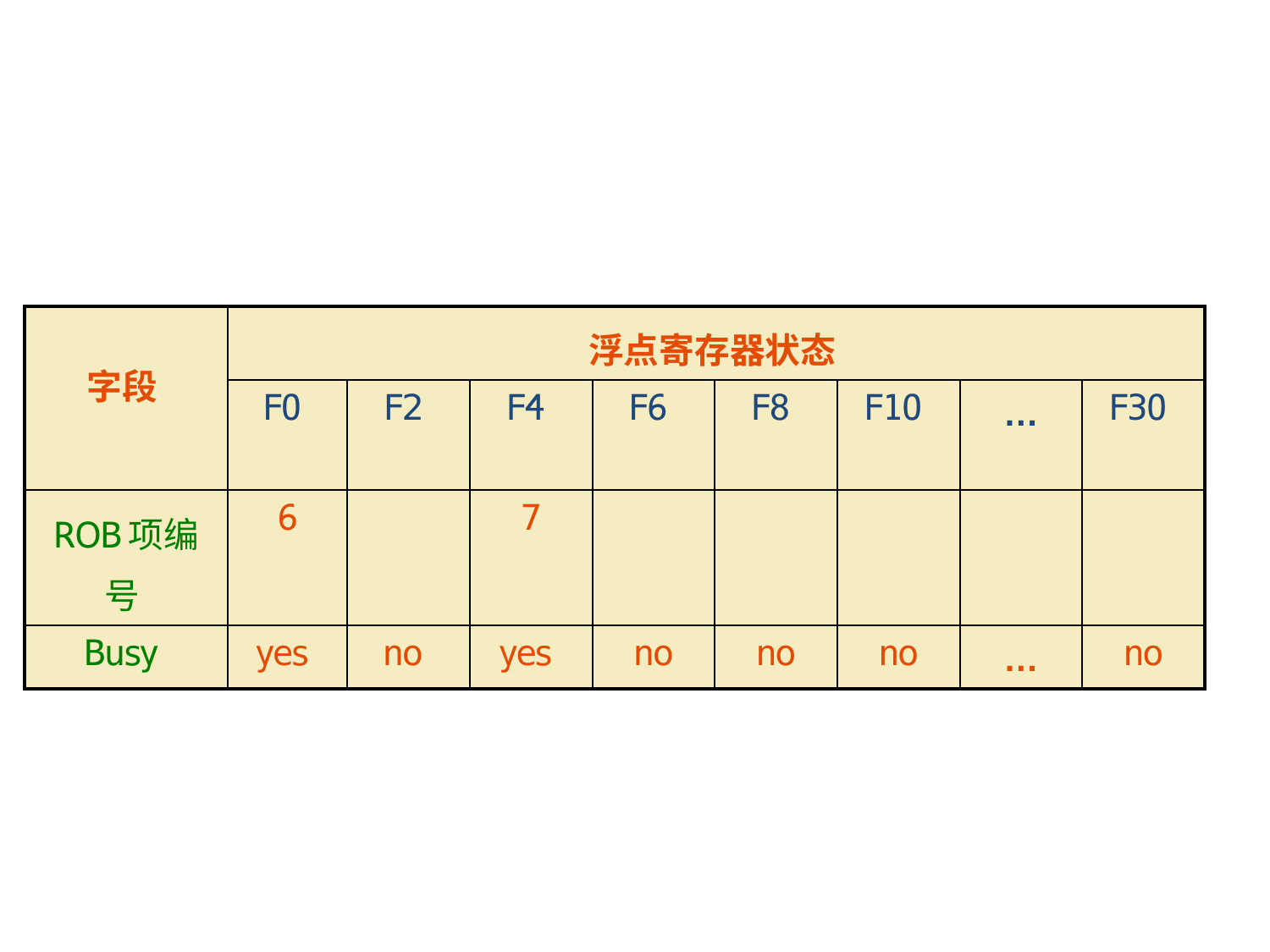

| 字段 | 浮点寄存器状态 |  |  |  |  |  |  |  |
| --- | --- | --- | --- | --- | --- | --- | --- | --- |
|  | F0 | F2 | F4 | F6 | F8 | F10 | … | F30 |
| ROB项编号 | 6 |  | 7 |  |  |  |  |  |
| Busy | yes | no | yes | no | no | no | … | no |